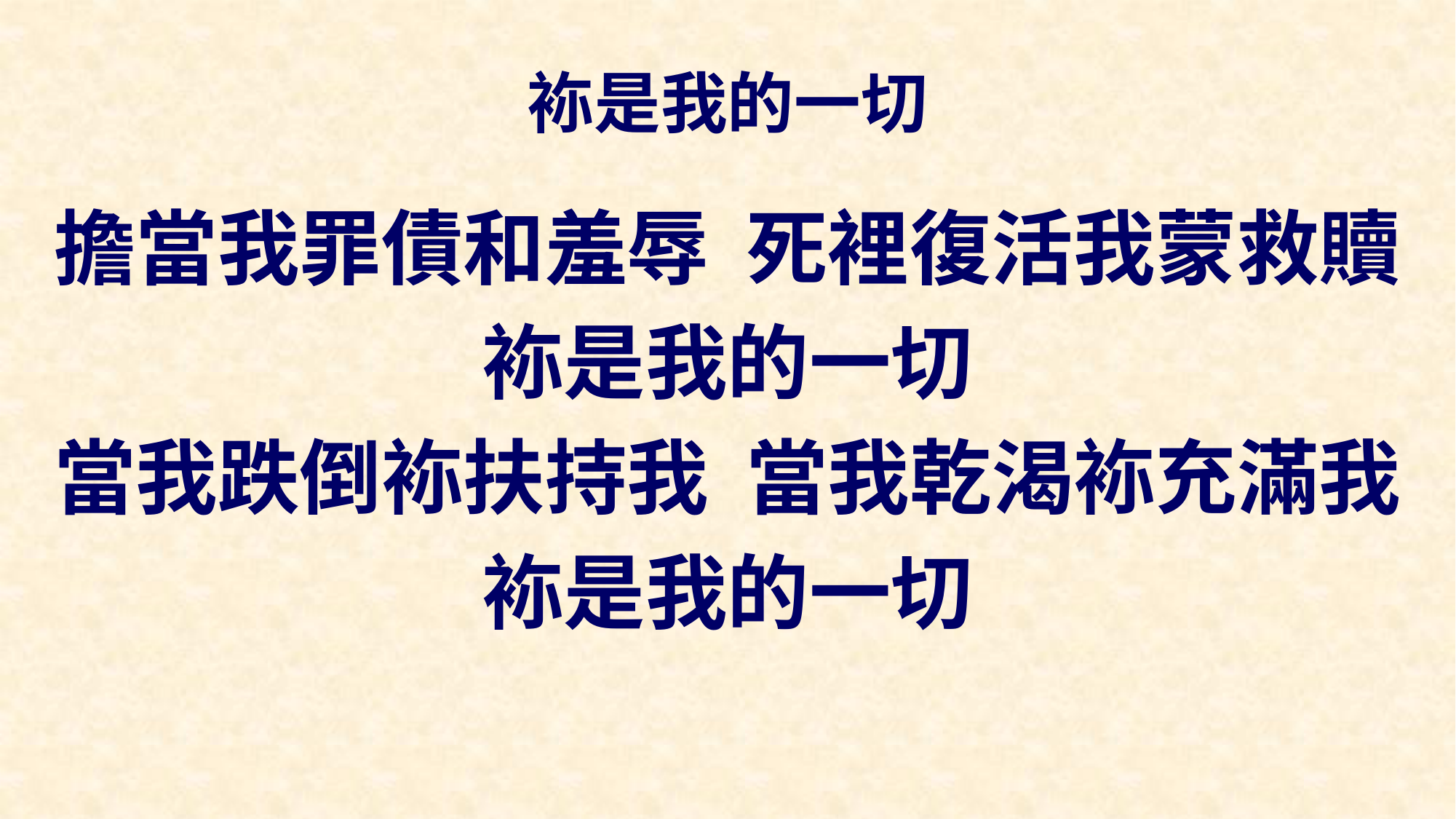

# 袮是我的一切
擔當我罪債和羞辱  死裡復活我蒙救贖
袮是我的一切
當我跌倒袮扶持我  當我乾渴袮充滿我
袮是我的一切